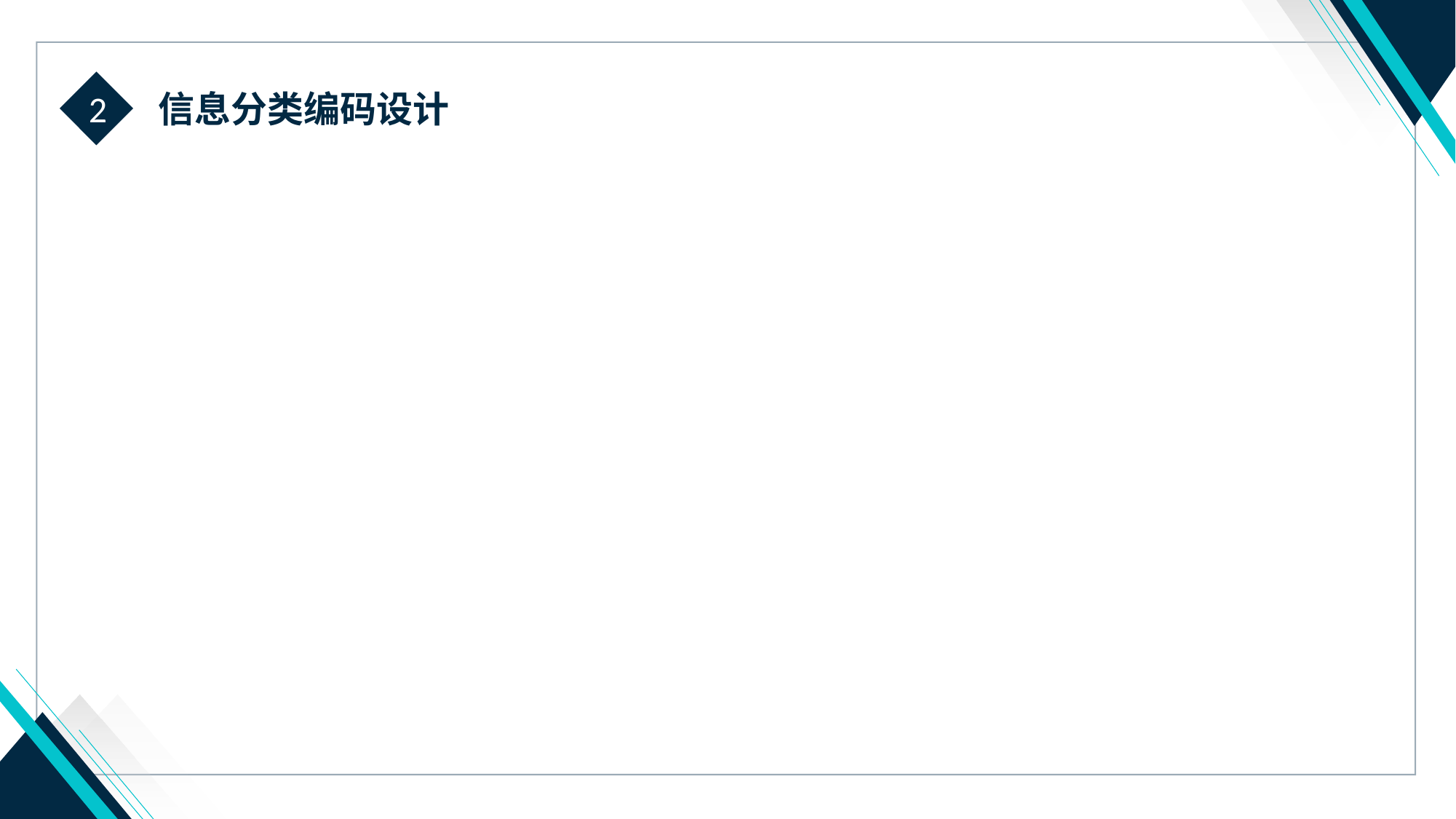

2
信息分类编码设计
Founder of Campus number of Daohusu
Founder of Campus number of Daohusu